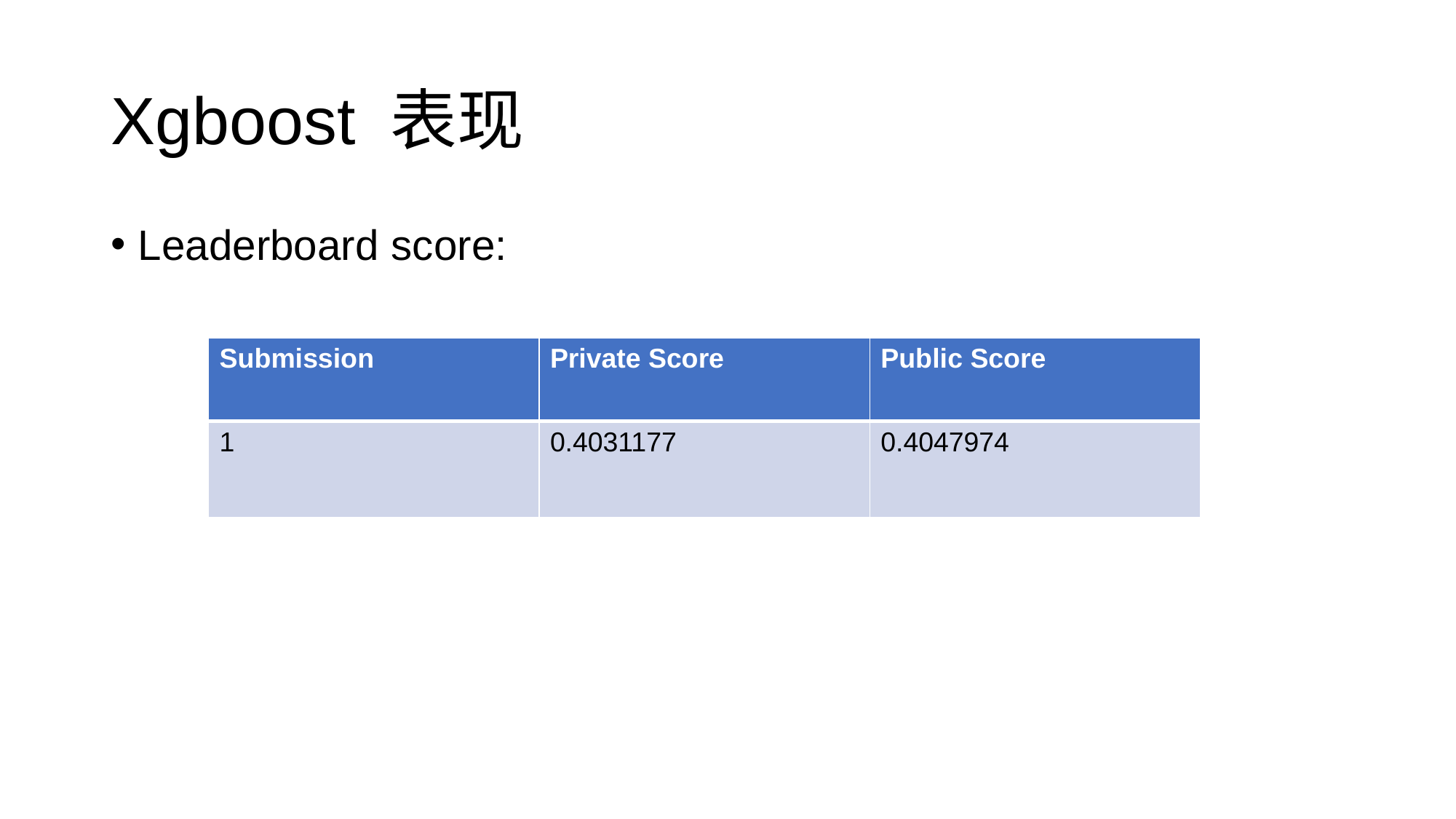

# Xgboost 表现
Leaderboard score:

| Submission | Private Score | Public Score |
| --- | --- | --- |
| 1 | 0.4031177 | 0.4047974 |